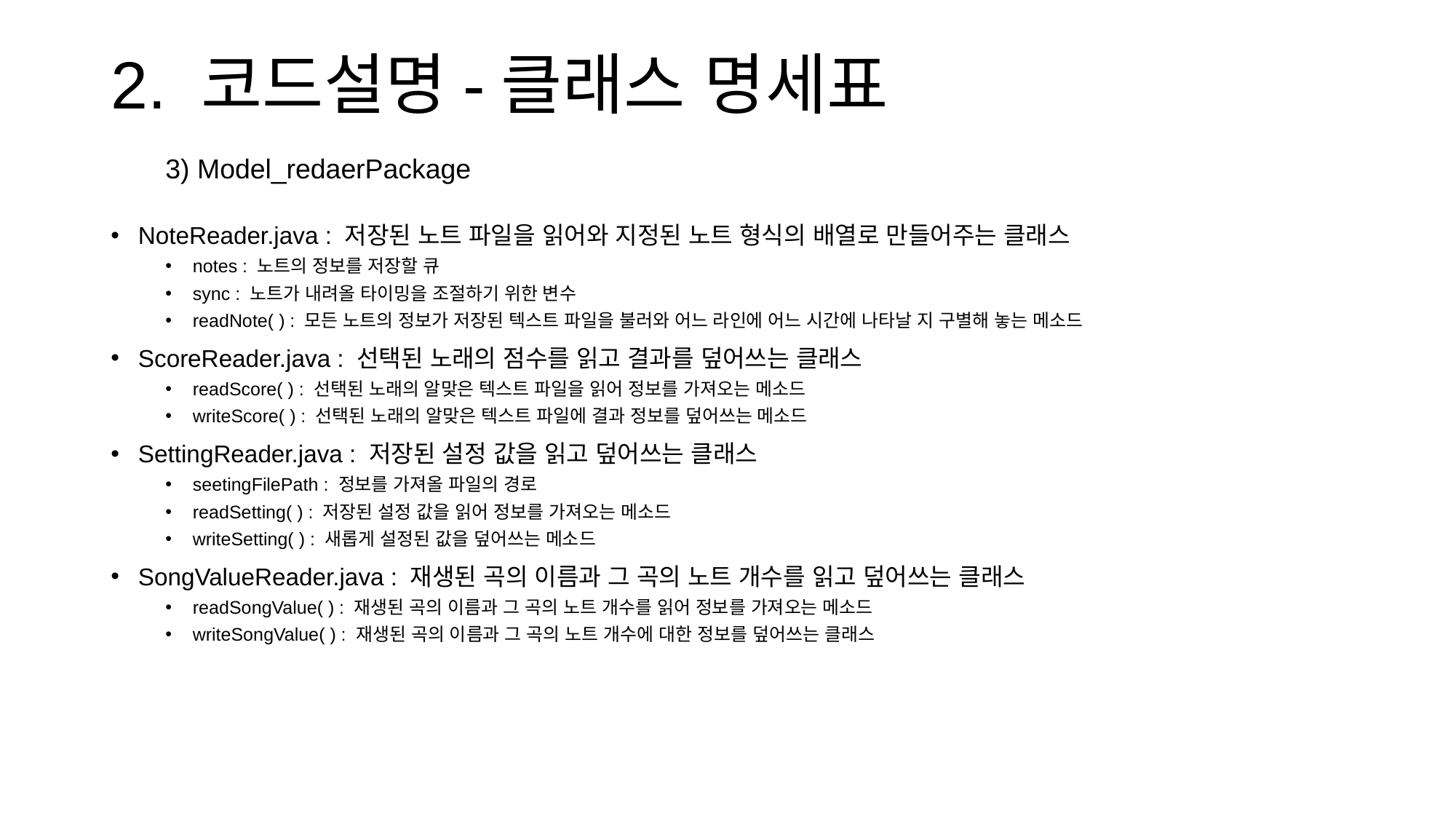

# 2. 코드설명-클래스 명세표
3) Model_redaerPackage
NoteReader.java : 저장된 노트 파일을 읽어와 지정된 노트 형식의 배열로 만들어주는 클래스
notes : 노트의 정보를 저장할 큐
sync : 노트가 내려올 타이밍을 조절하기 위한 변수
readNote( ) : 모든 노트의 정보가 저장된 텍스트 파일을 불러와 어느 라인에 어느 시간에 나타날 지 구별해 놓는 메소드
ScoreReader.java : 선택된 노래의 점수를 읽고 결과를 덮어쓰는 클래스
readScore( ) : 선택된 노래의 알맞은 텍스트 파일을 읽어 정보를 가져오는 메소드
writeScore( ) : 선택된 노래의 알맞은 텍스트 파일에 결과 정보를 덮어쓰는 메소드
SettingReader.java : 저장된 설정 값을 읽고 덮어쓰는 클래스
seetingFilePath : 정보를 가져올 파일의 경로
readSetting( ) : 저장된 설정 값을 읽어 정보를 가져오는 메소드
writeSetting( ) : 새롭게 설정된 값을 덮어쓰는 메소드
SongValueReader.java : 재생된 곡의 이름과 그 곡의 노트 개수를 읽고 덮어쓰는 클래스
readSongValue( ) : 재생된 곡의 이름과 그 곡의 노트 개수를 읽어 정보를 가져오는 메소드
writeSongValue( ) : 재생된 곡의 이름과 그 곡의 노트 개수에 대한 정보를 덮어쓰는 클래스